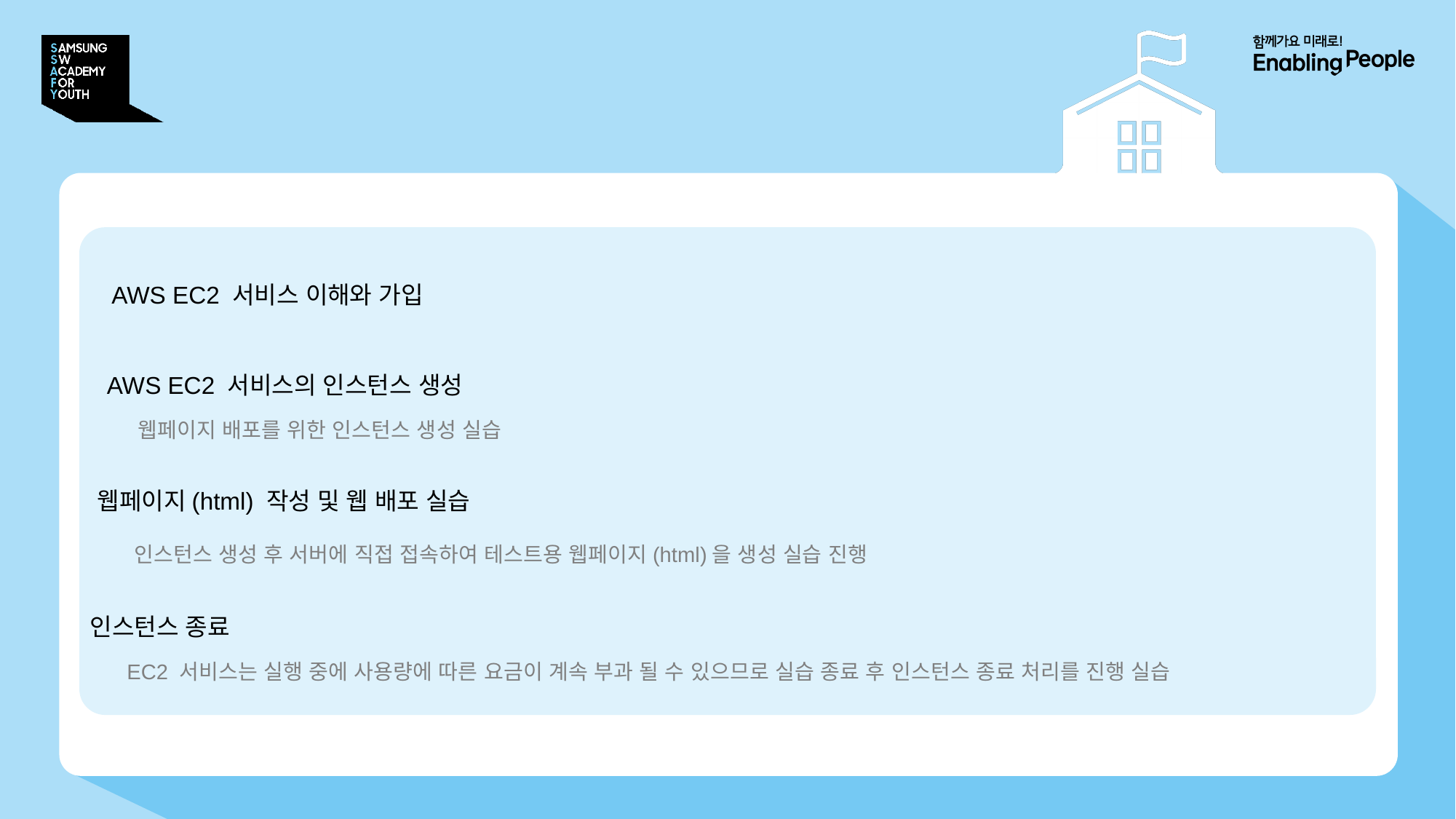

# 과제목표

AWS EC2 서비스 이해와 가입
AWS EC2 서비스의 인스턴스 생성
 　웹페이지 배포를 위한 인스턴스 생성 실습
웹페이지(html) 작성 및 웹 배포 실습
 　인스턴스 생성 후 서버에 직접 접속하여 테스트용 웹페이지(html)을 생성 실습 진행
인스턴스 종료
　 EC2 서비스는 실행 중에 사용량에 따른 요금이 계속 부과 될 수 있으므로 실습 종료 후 인스턴스 종료 처리를 진행 실습